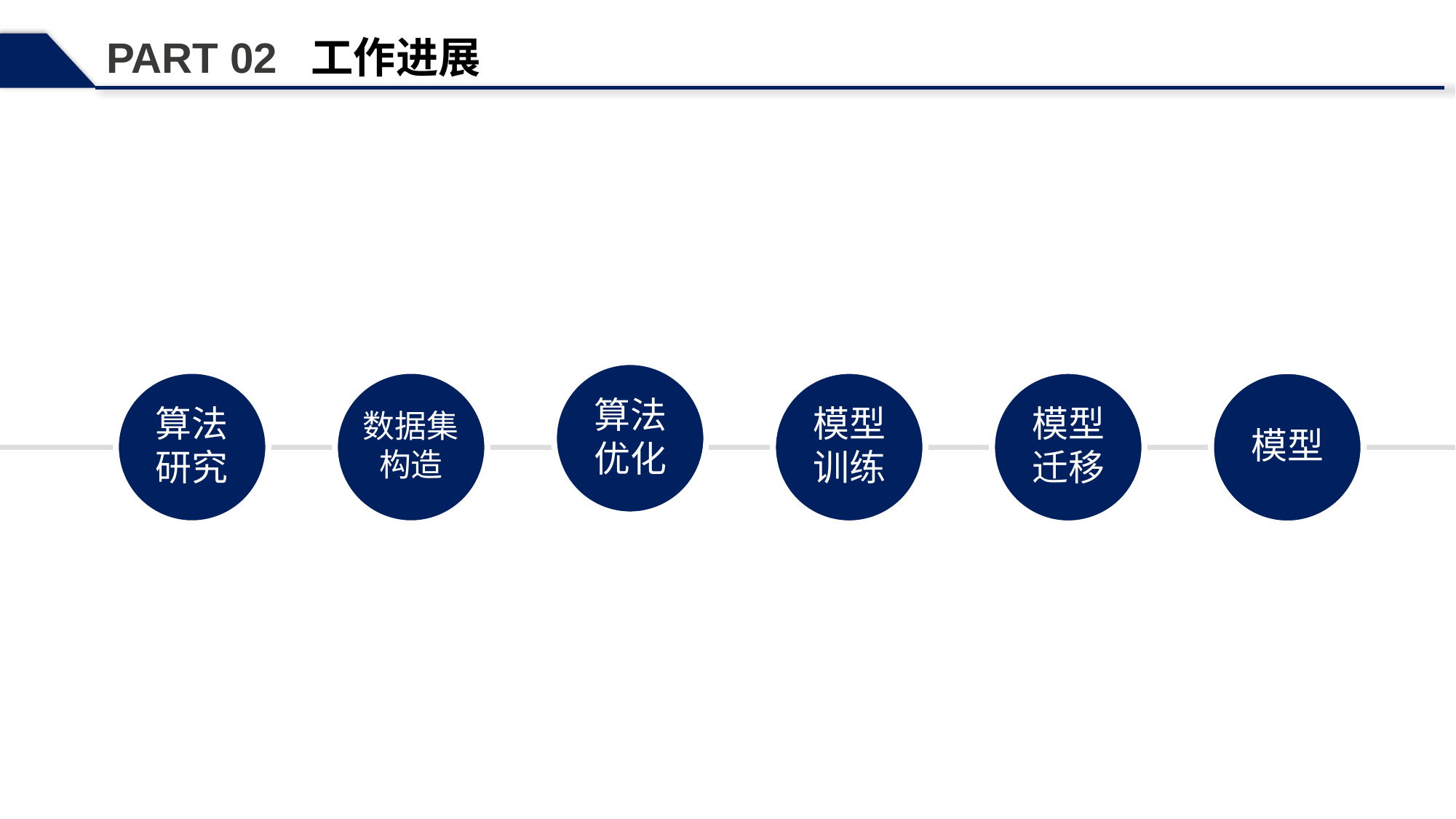

PART 02  工作进展

算法优化
算法研究
数据集构造
模型训练
模型迁移
模型